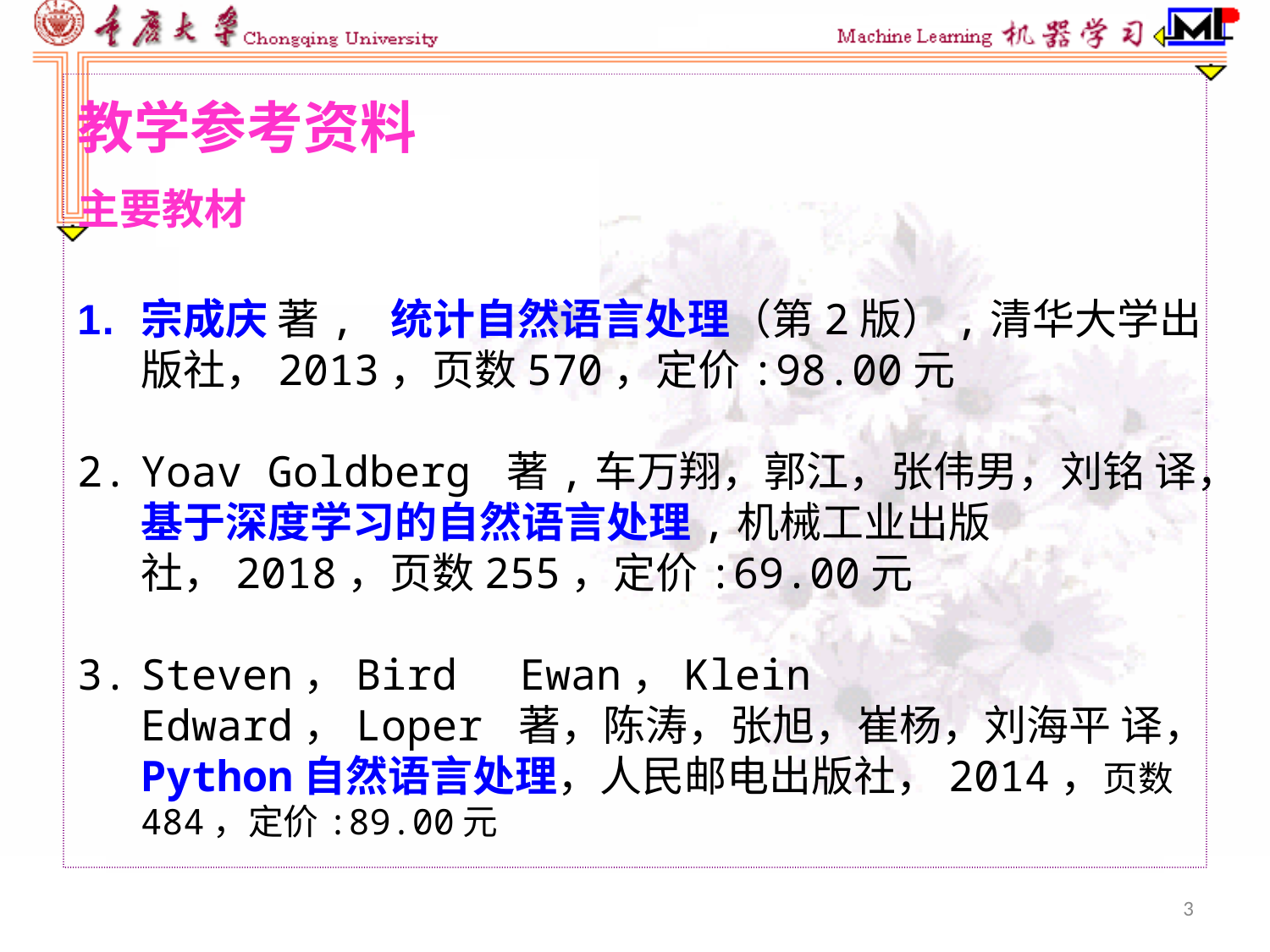

教学参考资料
主要教材
宗成庆 著, 统计自然语言处理（第2版）,清华大学出版社，2013，页数570，定价:98.00元

Yoav Goldberg 著,车万翔，郭江，张伟男，刘铭 译，基于深度学习的自然语言处理,机械工业出版社，2018，页数255，定价:69.00元

Steven，Bird　Ewan，Klein　Edward，Loper 著，陈涛，张旭，崔杨，刘海平 译，Python自然语言处理，人民邮电出版社，2014，页数484，定价:89.00元

3